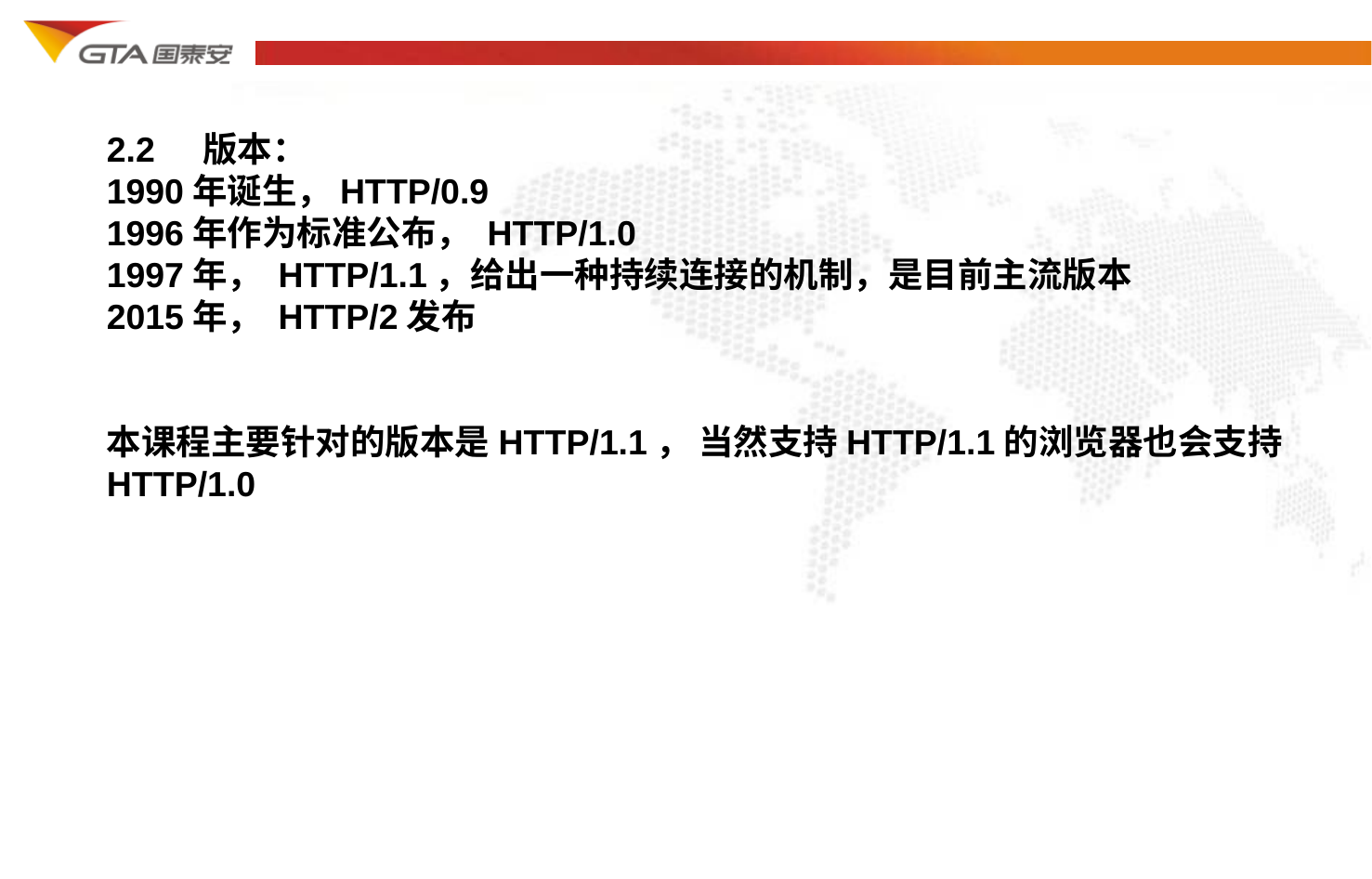

2.2    版本：
1990年诞生，HTTP/0.9
1996年作为标准公布， HTTP/1.0
1997年， HTTP/1.1，给出一种持续连接的机制，是目前主流版本
2015年， HTTP/2发布

本课程主要针对的版本是HTTP/1.1， 当然支持HTTP/1.1的浏览器也会支持HTTP/1.0